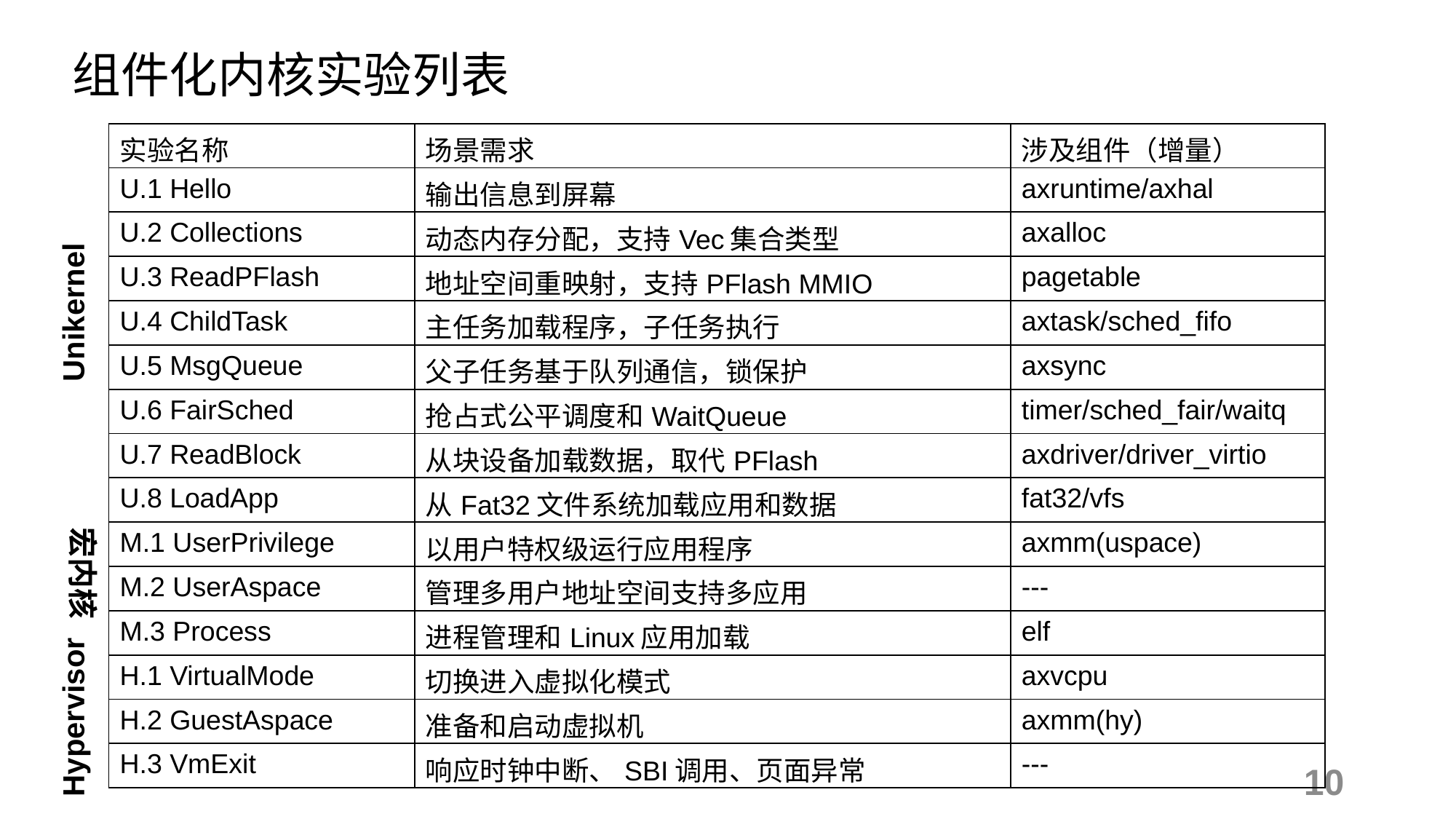

组件化内核实验列表
| 实验名称 | 场景需求 | 涉及组件（增量） |
| --- | --- | --- |
| U.1 Hello | 输出信息到屏幕 | axruntime/axhal |
| U.2 Collections | 动态内存分配，支持Vec集合类型 | axalloc |
| U.3 ReadPFlash | 地址空间重映射，支持PFlash MMIO | pagetable |
| U.4 ChildTask | 主任务加载程序，子任务执行 | axtask/sched\_fifo |
| U.5 MsgQueue | 父子任务基于队列通信，锁保护 | axsync |
| U.6 FairSched | 抢占式公平调度和WaitQueue | timer/sched\_fair/waitq |
| U.7 ReadBlock | 从块设备加载数据，取代PFlash | axdriver/driver\_virtio |
| U.8 LoadApp | 从Fat32文件系统加载应用和数据 | fat32/vfs |
| M.1 UserPrivilege | 以用户特权级运行应用程序 | axmm(uspace) |
| M.2 UserAspace | 管理多用户地址空间支持多应用 | --- |
| M.3 Process | 进程管理和Linux应用加载 | elf |
| H.1 VirtualMode | 切换进入虚拟化模式 | axvcpu |
| H.2 GuestAspace | 准备和启动虚拟机 | axmm(hy) |
| H.3 VmExit | 响应时钟中断、SBI调用、页面异常 | --- |
Unikernel
宏内核
Hypervisor
10